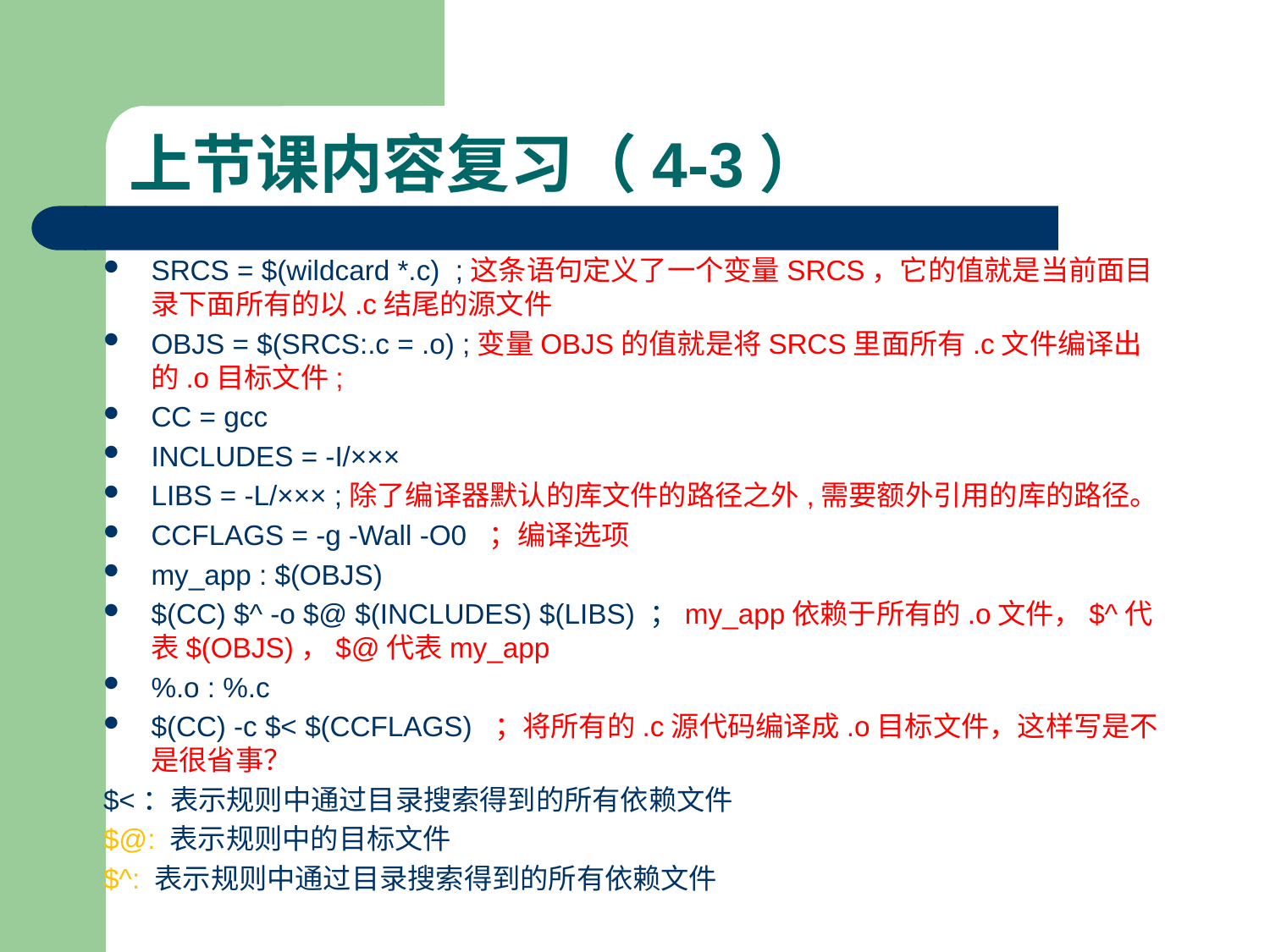

# 上节课内容复习（4-3）
SRCS = $(wildcard *.c)  ;这条语句定义了一个变量SRCS，它的值就是当前面目录下面所有的以.c结尾的源文件
OBJS = $(SRCS:.c = .o) ;变量OBJS的值就是将SRCS里面所有.c文件编译出的.o目标文件;
CC = gcc
INCLUDES = -I/×××
LIBS = -L/××× ;除了编译器默认的库文件的路径之外,需要额外引用的库的路径。
CCFLAGS = -g -Wall -O0  ；编译选项
my_app : $(OBJS)
$(CC) $^ -o $@ $(INCLUDES) $(LIBS) ；my_app依赖于所有的.o文件，$^代表$(OBJS)，$@代表my_app
%.o : %.c
$(CC) -c $< $(CCFLAGS)  ；将所有的.c源代码编译成.o目标文件，这样写是不是很省事？
$<：表示规则中通过目录搜索得到的所有依赖文件
$@: 表示规则中的目标文件
$^: 表示规则中通过目录搜索得到的所有依赖文件